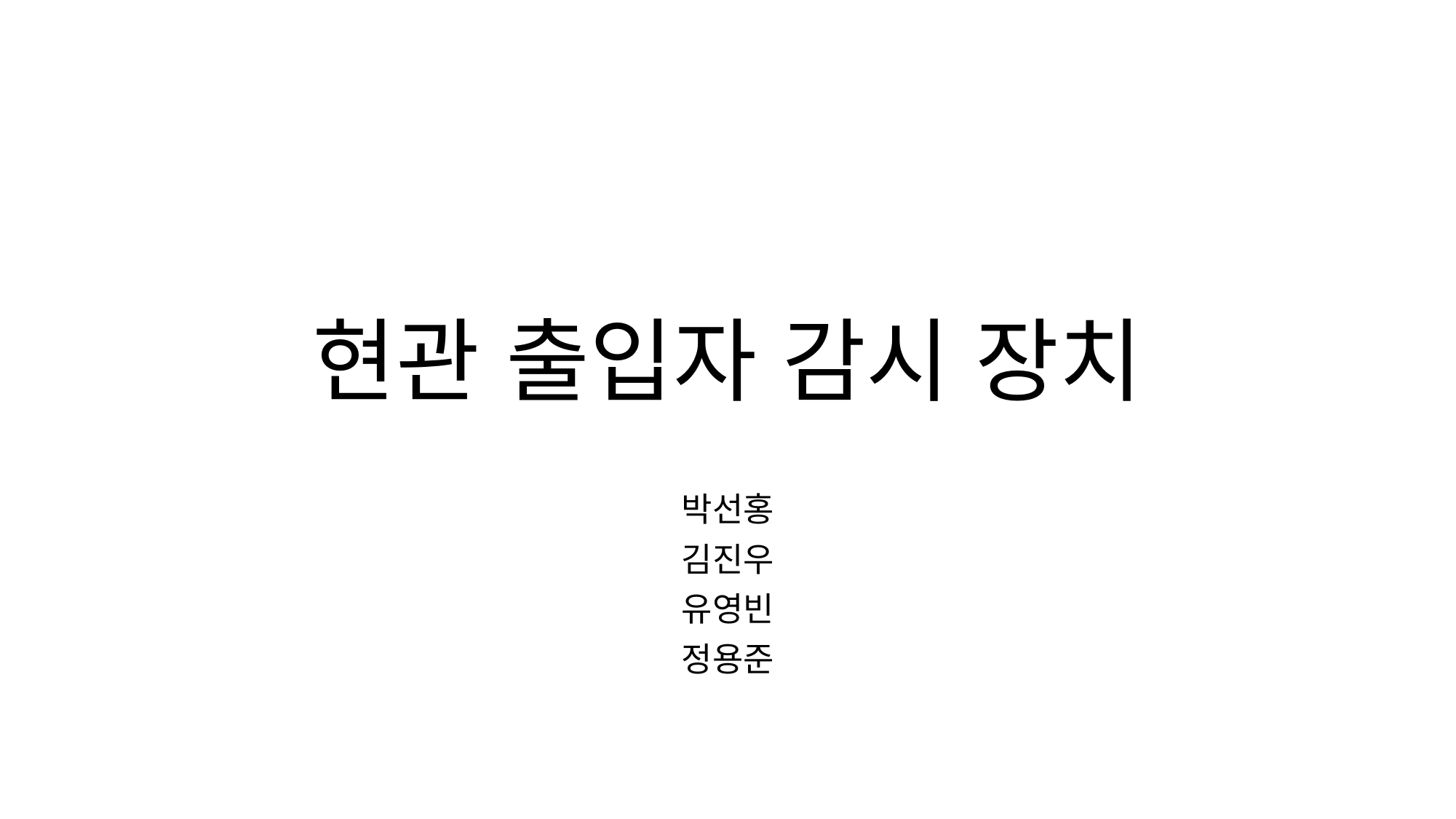

# 현관 출입자 감시 장치
박선홍
김진우
유영빈
정용준